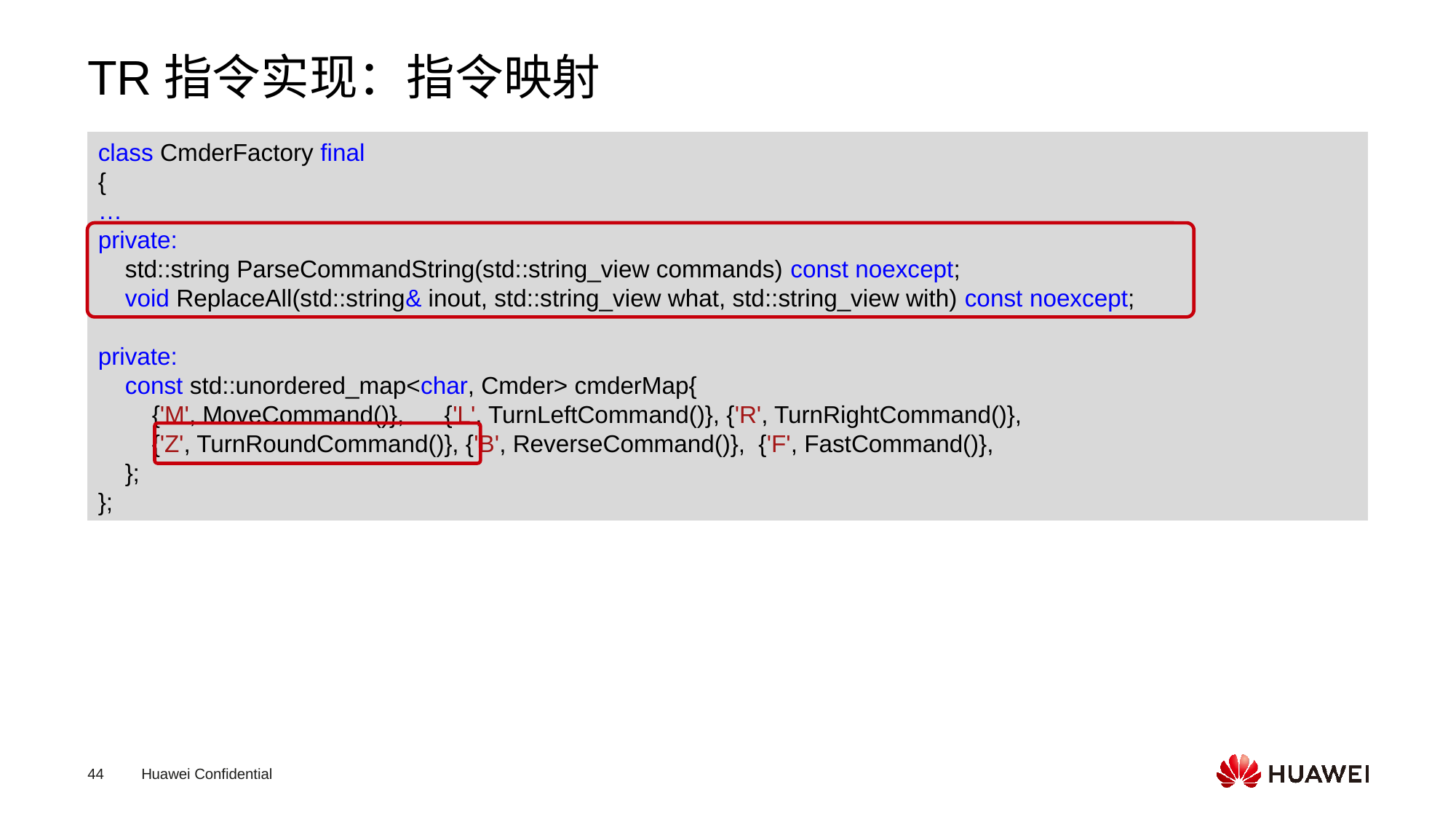

# TR指令实现：指令映射
class CmderFactory final
{
…
private:
    std::string ParseCommandString(std::string_view commands) const noexcept;
    void ReplaceAll(std::string& inout, std::string_view what, std::string_view with) const noexcept;
private:
    const std::unordered_map<char, Cmder> cmderMap{
        {'M', MoveCommand()},      {'L', TurnLeftCommand()}, {'R', TurnRightCommand()},
        {'Z', TurnRoundCommand()}, {'B', ReverseCommand()},  {'F', FastCommand()},
    };
};